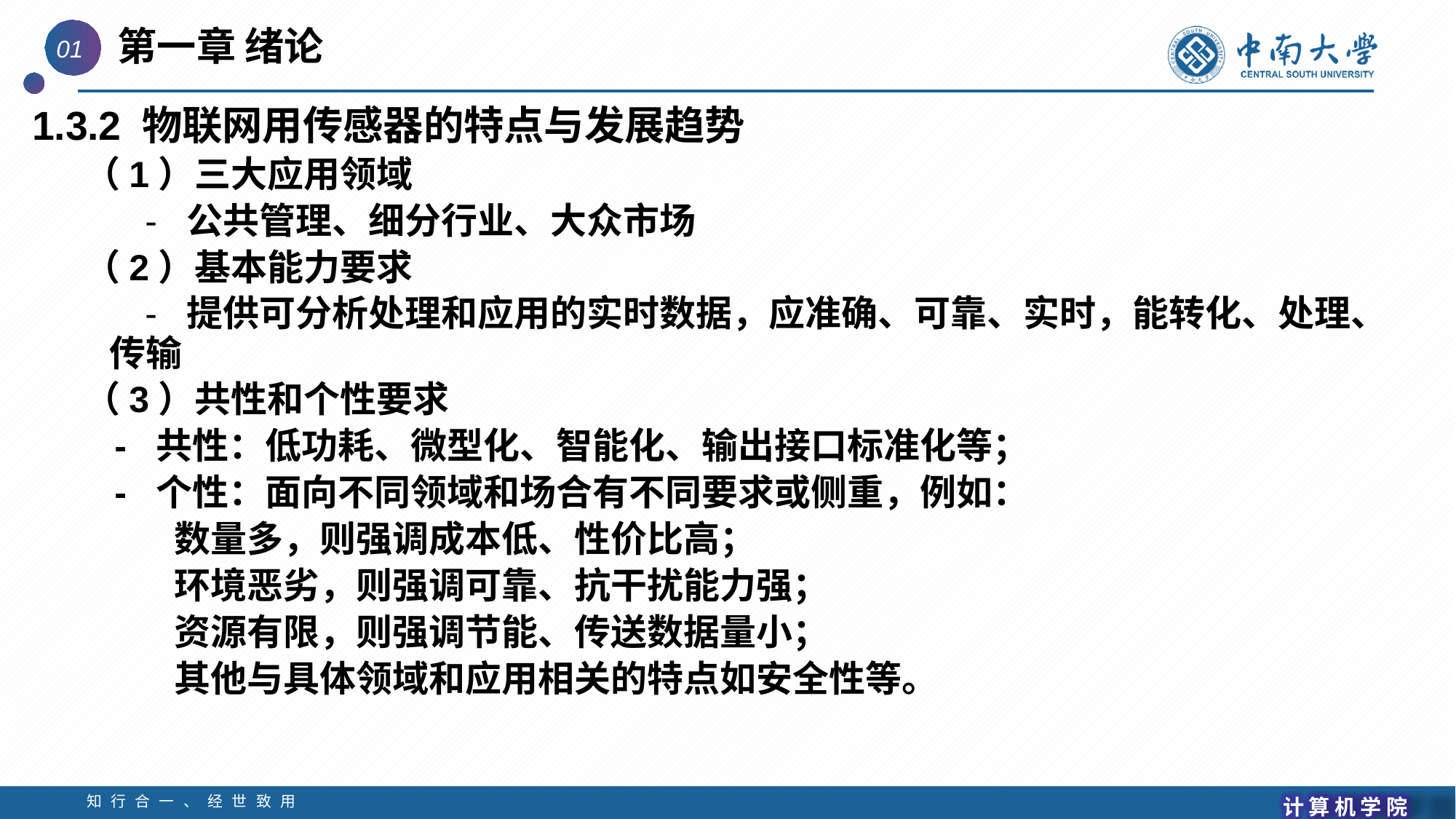

1.3.2 物联网用传感器的特点与发展趋势
（1）三大应用领域
      -  公共管理、细分行业、大众市场
（2）基本能力要求
      -  提供可分析处理和应用的实时数据，应准确、可靠、实时，能转化、处理、传输
（3）共性和个性要求
   -  共性：低功耗、微型化、智能化、输出接口标准化等；
   -  个性：面向不同领域和场合有不同要求或侧重，例如：
          数量多，则强调成本低、性价比高；
          环境恶劣，则强调可靠、抗干扰能力强；
          资源有限，则强调节能、传送数据量小；
          其他与具体领域和应用相关的特点如安全性等。